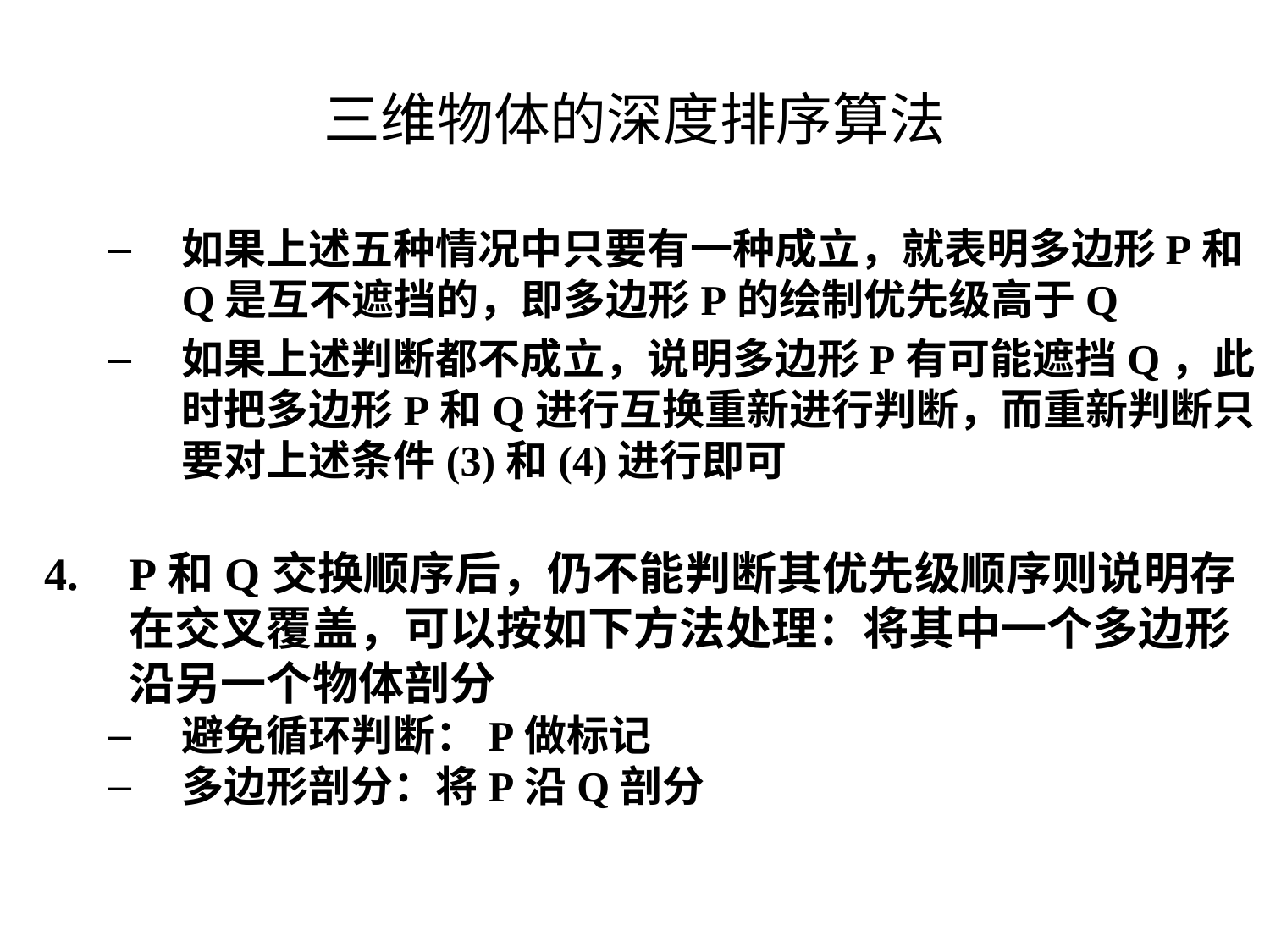

# 三维物体的深度排序算法
如果上述五种情况中只要有一种成立，就表明多边形P和Q是互不遮挡的，即多边形P的绘制优先级高于Q
如果上述判断都不成立，说明多边形P有可能遮挡Q，此时把多边形P和Q进行互换重新进行判断，而重新判断只要对上述条件(3)和(4)进行即可

P和Q交换顺序后，仍不能判断其优先级顺序则说明存在交叉覆盖，可以按如下方法处理：将其中一个多边形沿另一个物体剖分
避免循环判断：P做标记
多边形剖分：将P沿Q剖分